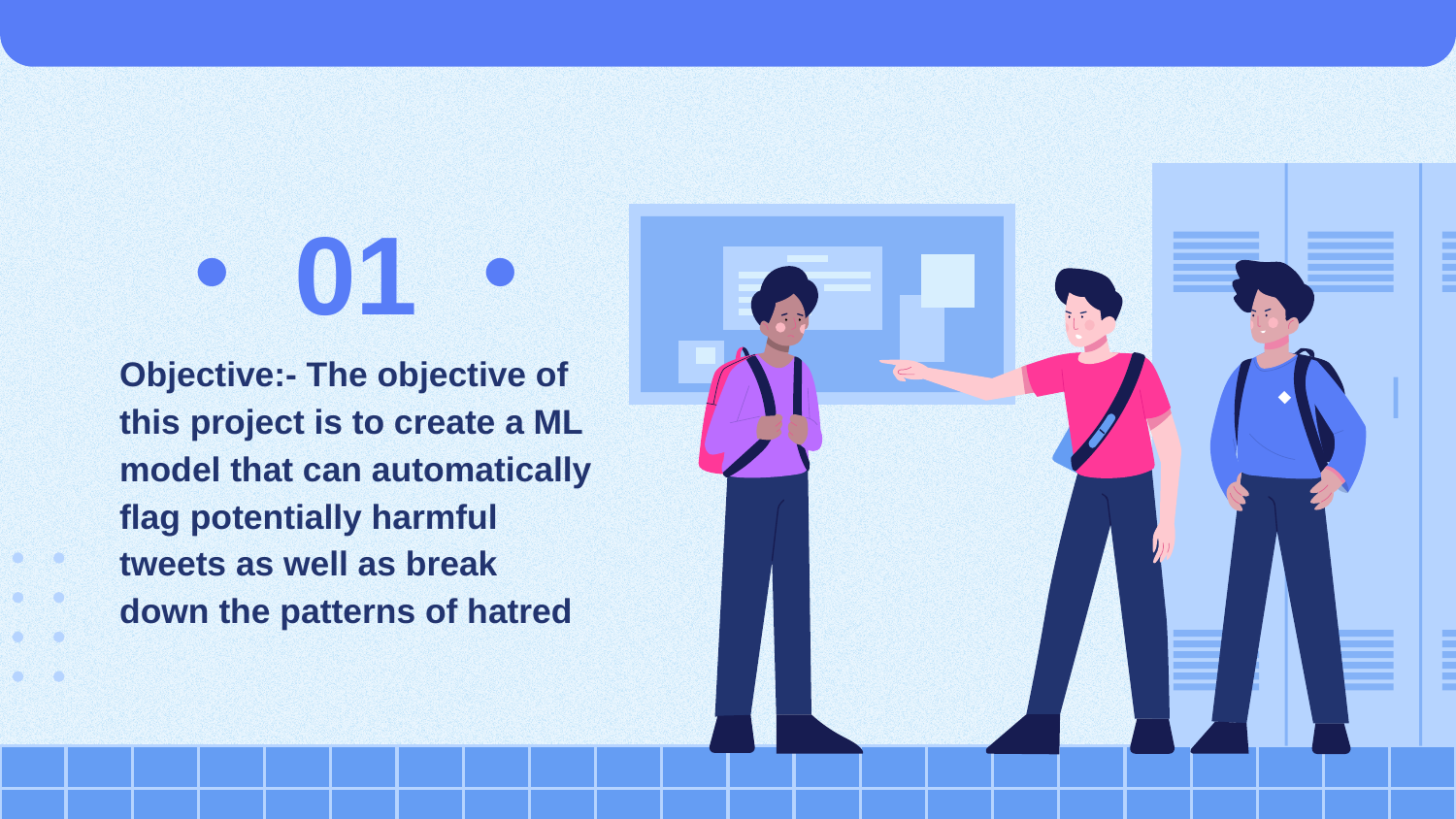

・01・

# Objective:- The objective of this project is to create a ML model that can automatically flag potentially harmful tweets as well as break down the patterns of hatred